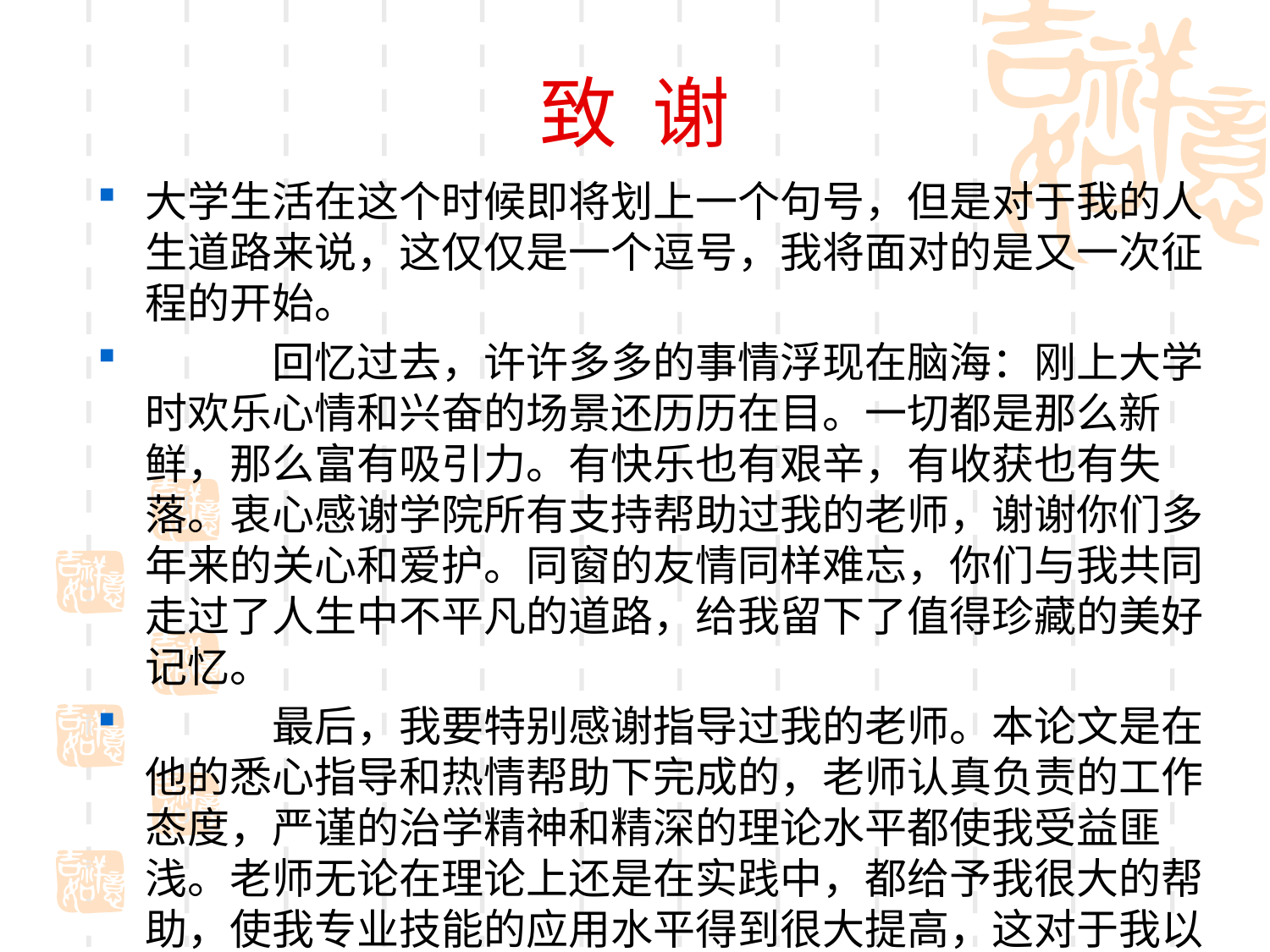

# 致  谢
大学生活在这个时候即将划上一个句号，但是对于我的人生道路来说，这仅仅是一个逗号，我将面对的是又一次征程的开始。
	回忆过去，许许多多的事情浮现在脑海：刚上大学时欢乐心情和兴奋的场景还历历在目。一切都是那么新鲜，那么富有吸引力。有快乐也有艰辛，有收获也有失落。衷心感谢学院所有支持帮助过我的老师，谢谢你们多年来的关心和爱护。同窗的友情同样难忘，你们与我共同走过了人生中不平凡的道路，给我留下了值得珍藏的美好记忆。
	最后，我要特别感谢指导过我的老师。本论文是在他的悉心指导和热情帮助下完成的，老师认真负责的工作态度，严谨的治学精神和精深的理论水平都使我受益匪浅。老师无论在理论上还是在实践中，都给予我很大的帮助，使我专业技能的应用水平得到很大提高，这对于我以后的工作和学习都有益处。